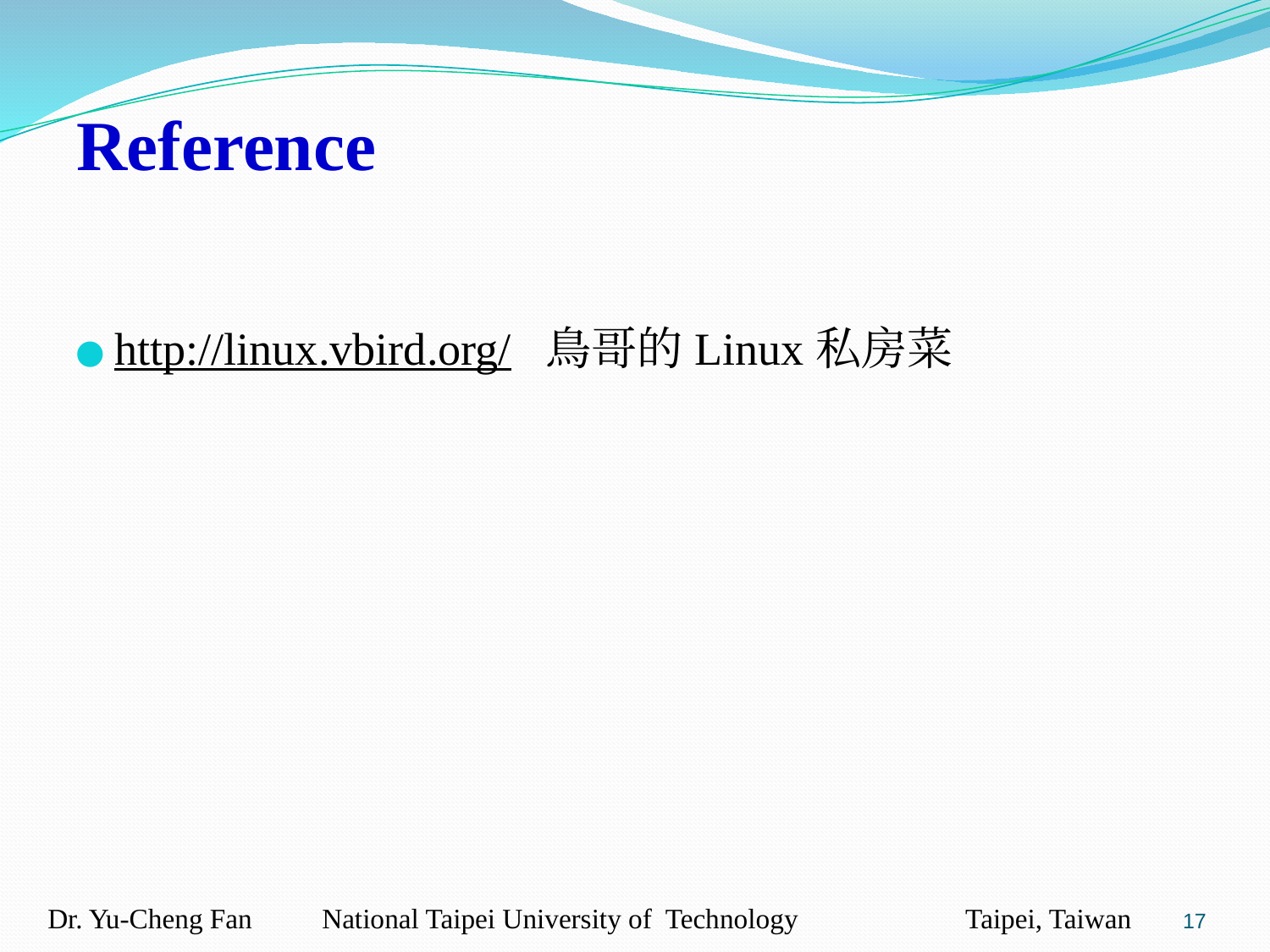

Reference

http://linux.vbird.org/  鳥哥的Linux私房菜
17
Dr. Yu-Cheng Fan          National Taipei University of  Technology                        Taipei, Taiwan